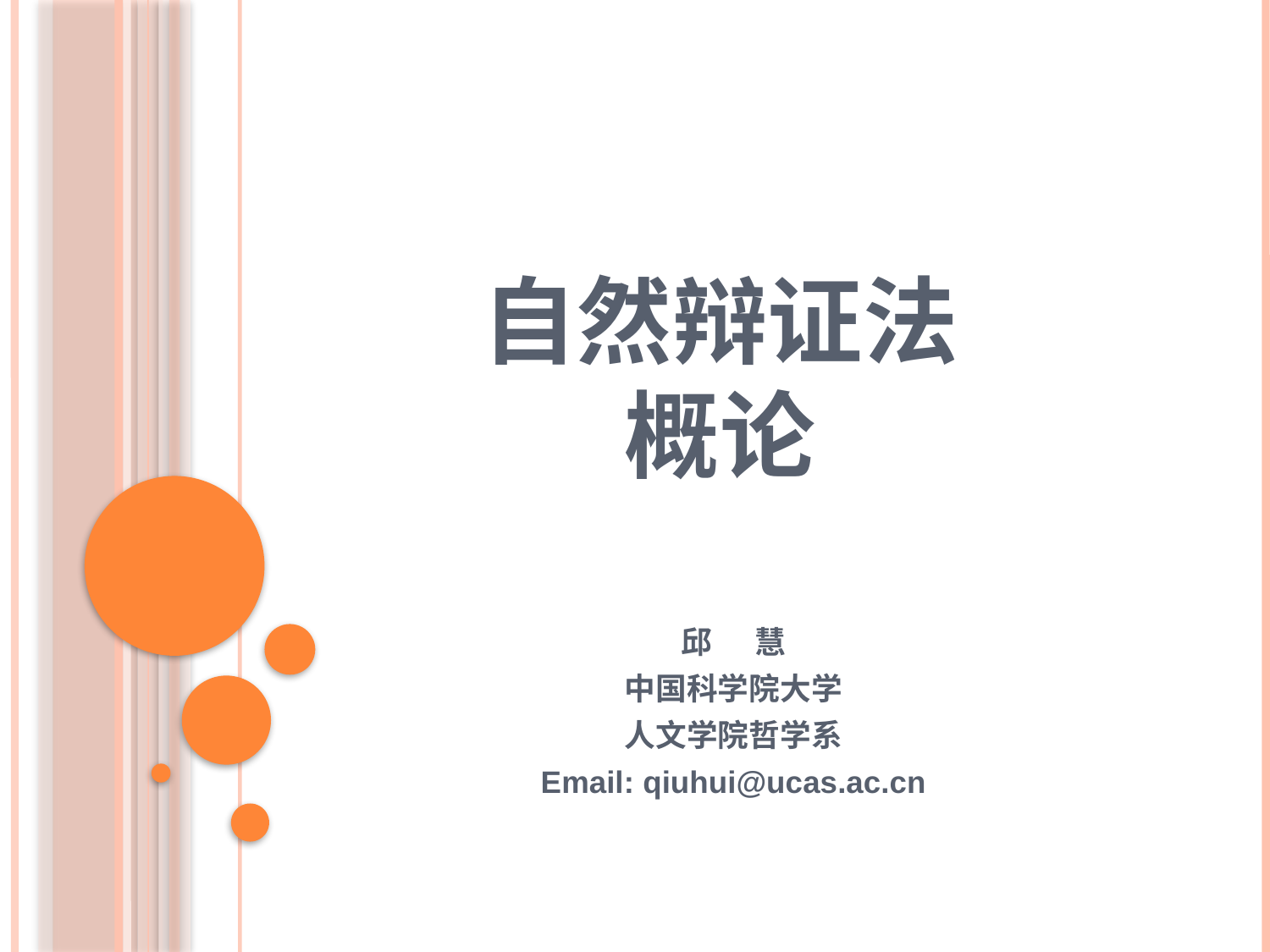

# 自然辩证法 概论
邱      慧
中国科学院大学
人文学院哲学系
Email: qiuhui@ucas.ac.cn